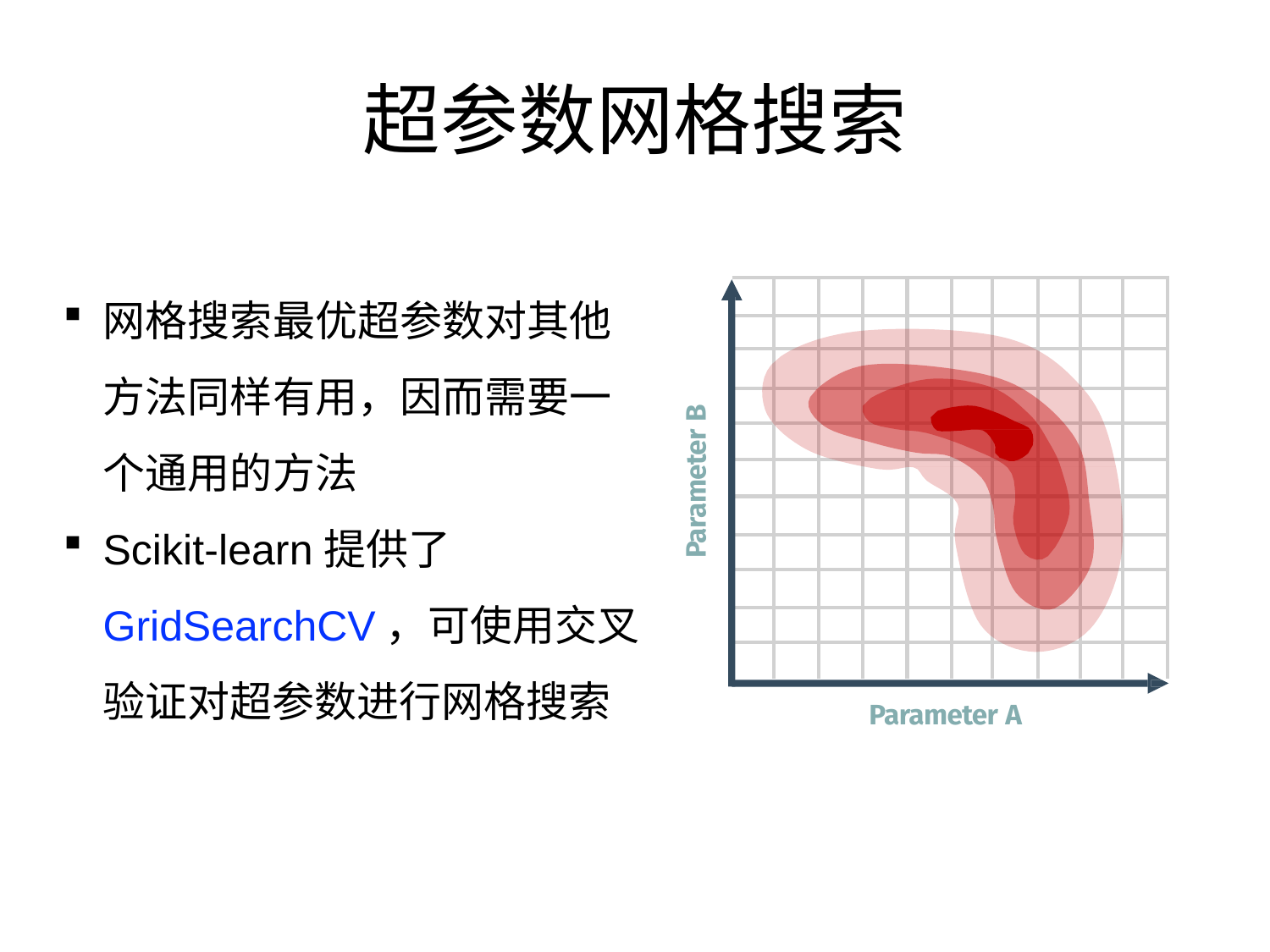

# 超参数网格搜索
网格搜索最优超参数对其他方法同样有用，因而需要一个通用的方法
Scikit-learn提供了GridSearchCV，可使用交叉验证对超参数进行网格搜索
|  |  |  |  |  |  |  |  |  |  |
| --- | --- | --- | --- | --- | --- | --- | --- | --- | --- |
|  |  |  |  |  |  |  |  |  |  |
|  |  |  |  |  |  |  |  |  |  |
|  |  |  |  |  |  |  |  |  |  |
|  |  |  |  |  |  |  |  |  |  |
|  |  |  |  |  |  |  |  |  |  |
|  |  |  |  |  |  |  |  |  |  |
|  |  |  |  |  |  |  |  |  |  |
|  |  |  |  |  |  |  |  |  |  |
|  |  |  |  |  |  |  |  |  |  |
|  |  |  |  |  |  |  |  |  |  |

Parameter B

Parameter A